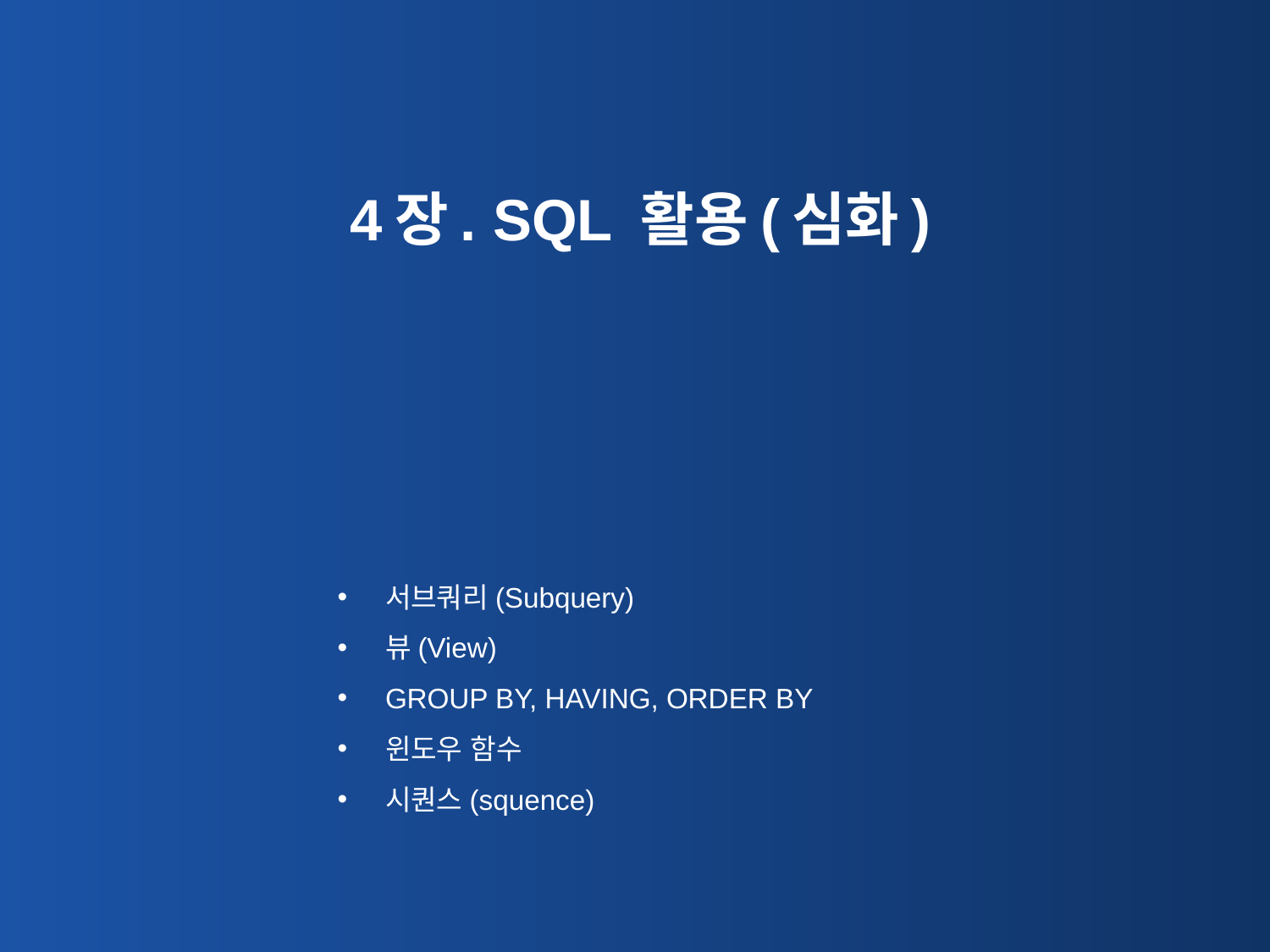

# 4장. SQL 활용(심화)
서브쿼리(Subquery)
뷰(View)
GROUP BY, HAVING, ORDER BY
윈도우 함수
시퀀스(squence)